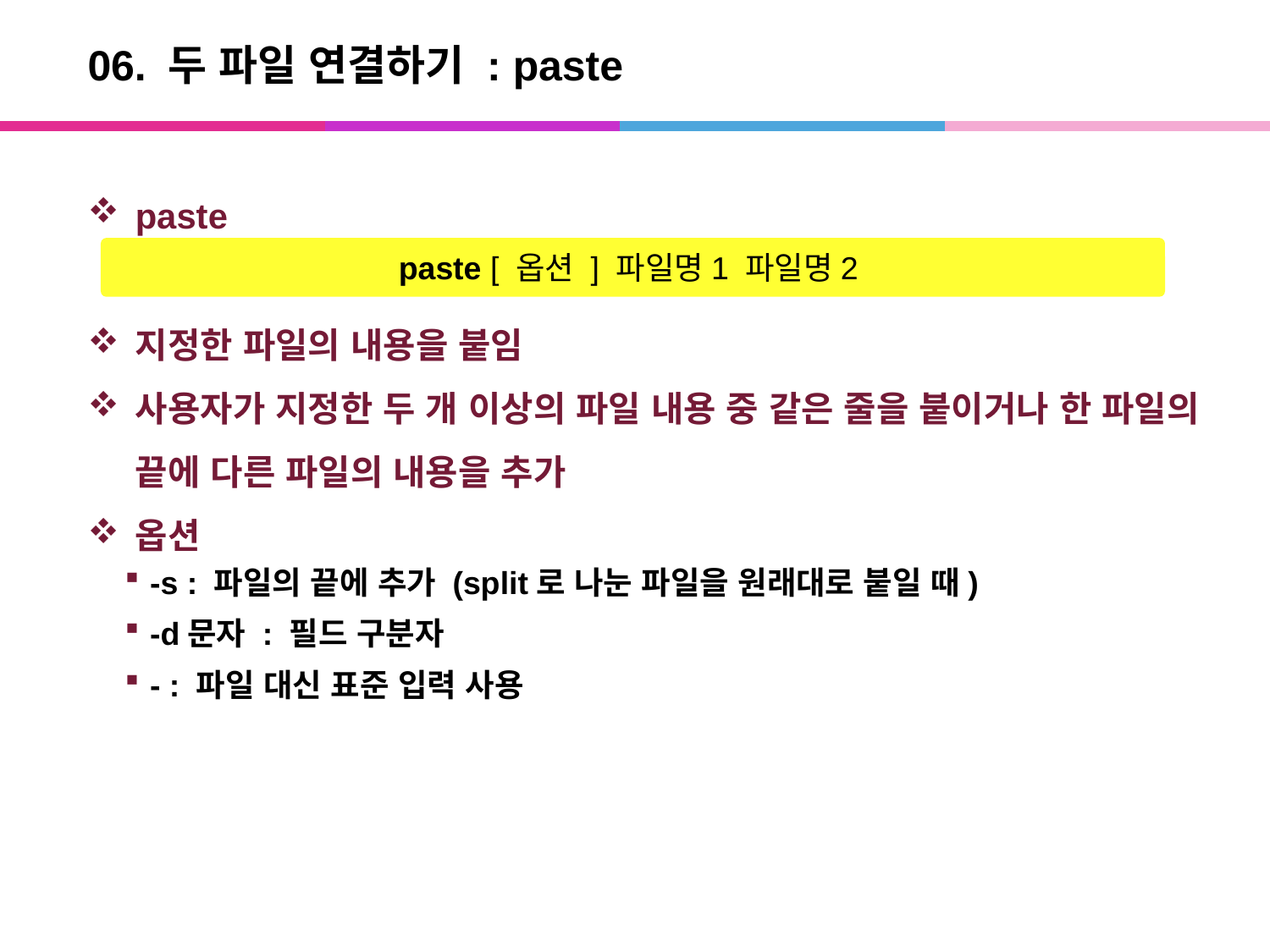

# 06. 두 파일 연결하기 : paste
paste

지정한 파일의 내용을 붙임
사용자가 지정한 두 개 이상의 파일 내용 중 같은 줄을 붙이거나 한 파일의 끝에 다른 파일의 내용을 추가
옵션
-s : 파일의 끝에 추가 (split로 나눈 파일을 원래대로 붙일 때)
-d문자 : 필드 구분자
- : 파일 대신 표준 입력 사용

paste [ 옵션 ] 파일명1 파일명2